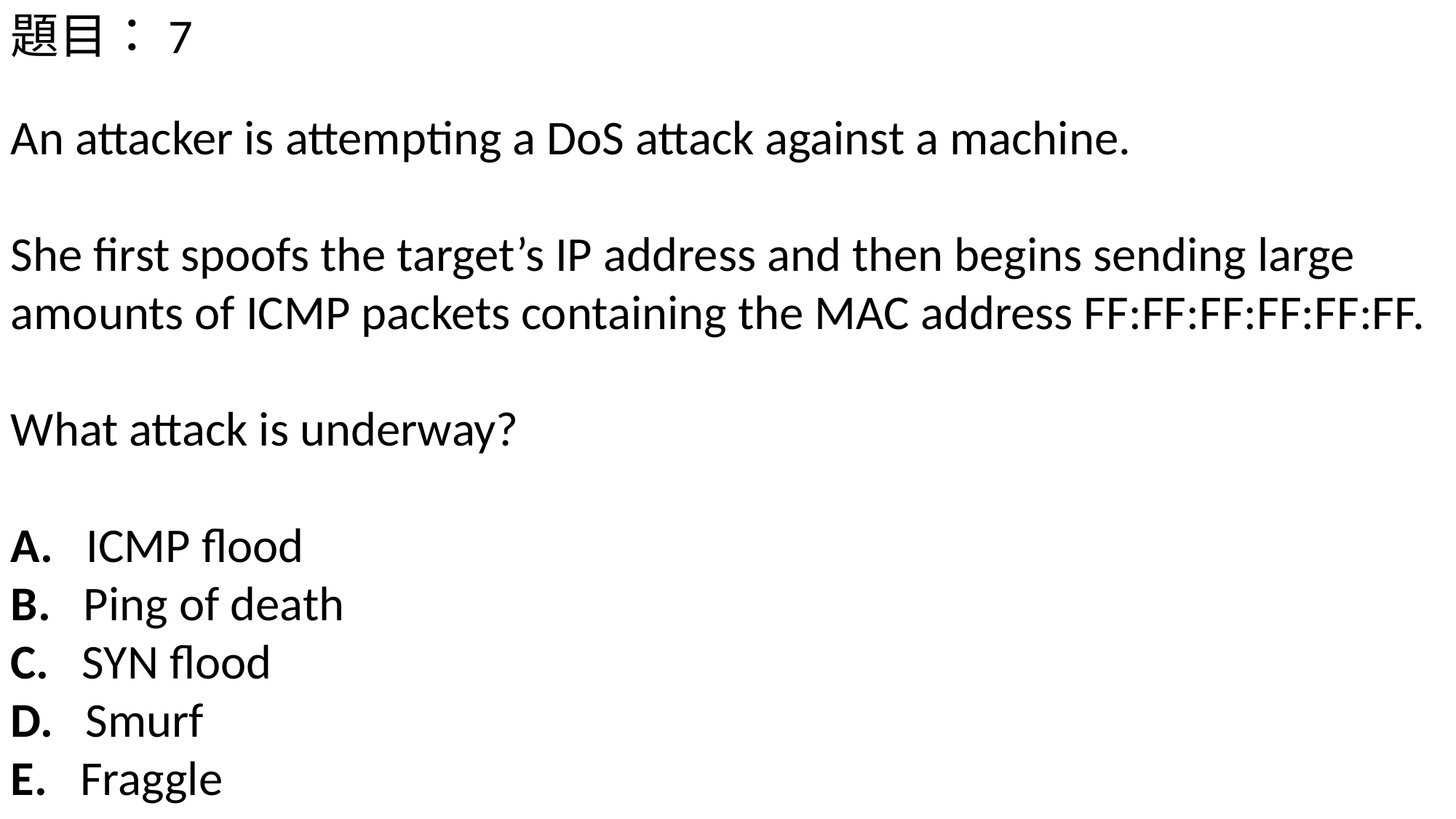

題目：7
An attacker is attempting a DoS attack against a machine.

She first spoofs the target’s IP address and then begins sending large amounts of ICMP packets containing the MAC address FF:FF:FF:FF:FF:FF.

What attack is underway?

A.   ICMP flood
B.   Ping of death
C.   SYN flood
D.   Smurf
E.   Fraggle